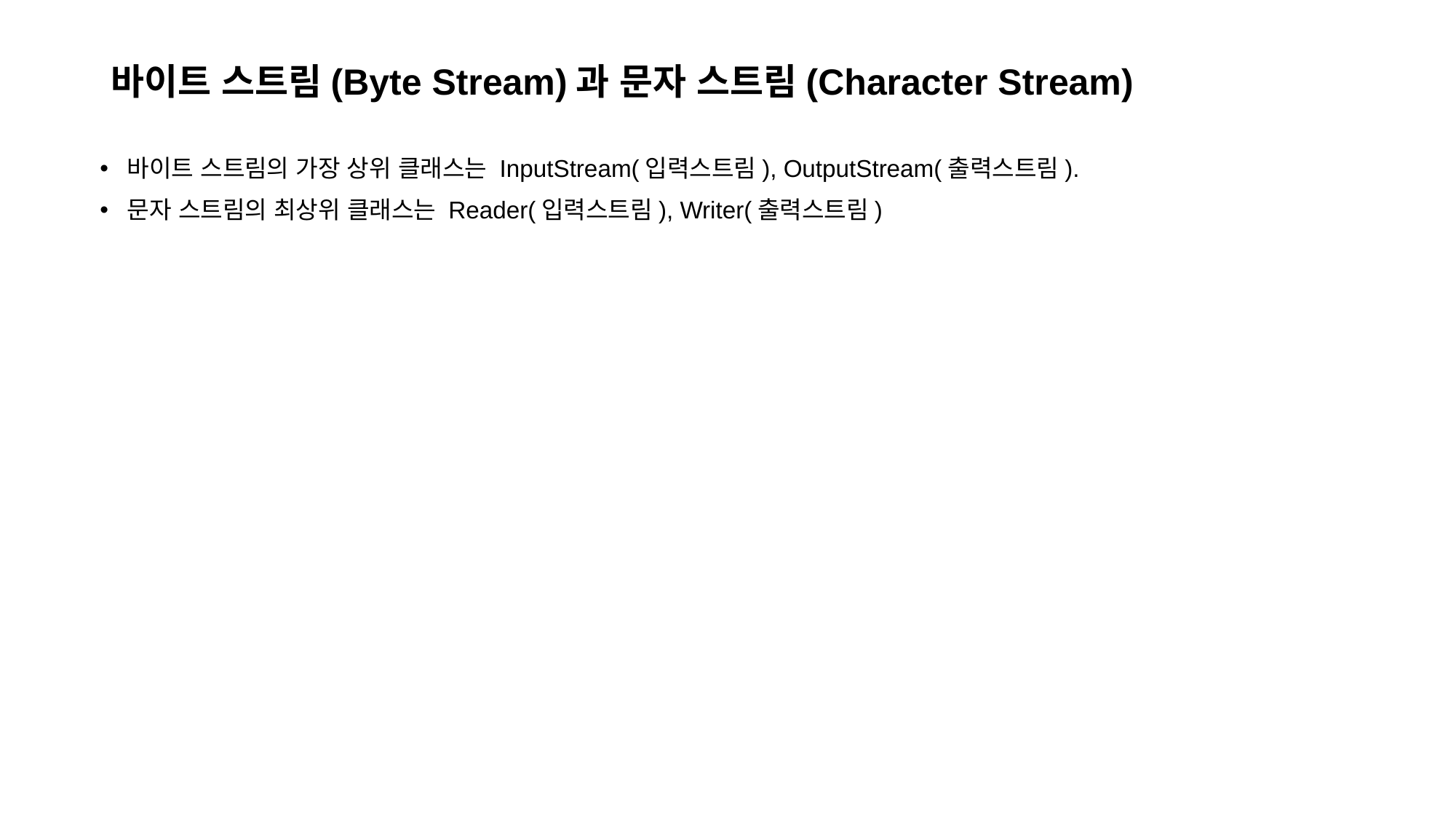

# 바이트 스트림(Byte Stream)과 문자 스트림(Character Stream)
바이트 스트림의 가장 상위 클래스는 InputStream(입력스트림), OutputStream(출력스트림).
문자 스트림의 최상위 클래스는 Reader(입력스트림), Writer(출력스트림)